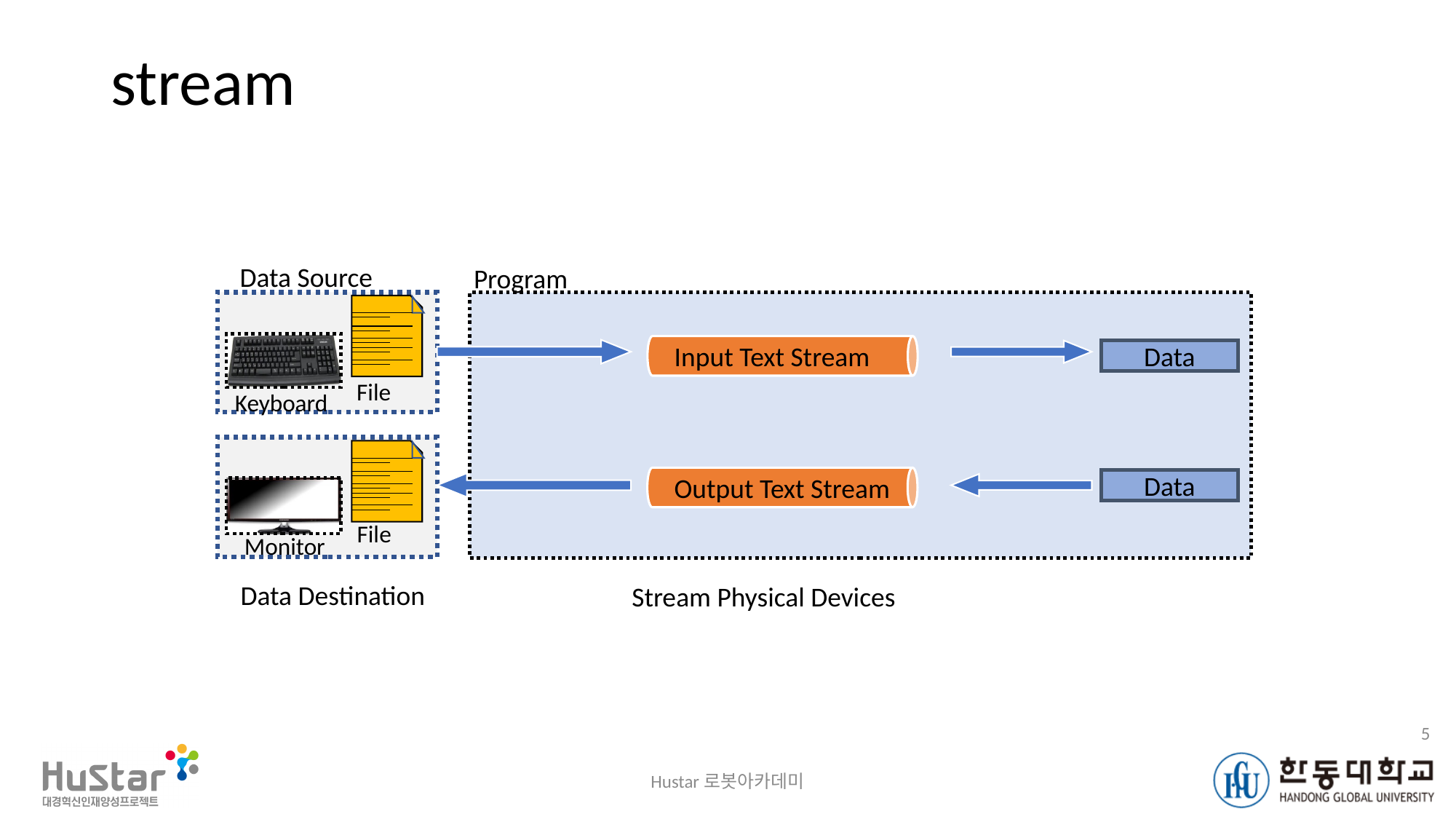

# stream

Data Source
Program

Input Text Stream

Data

File
Keyboard

Output Text Stream
Data

File
Monitor
Data Destination
Stream Physical Devices
5
Hustar로봇아카데미